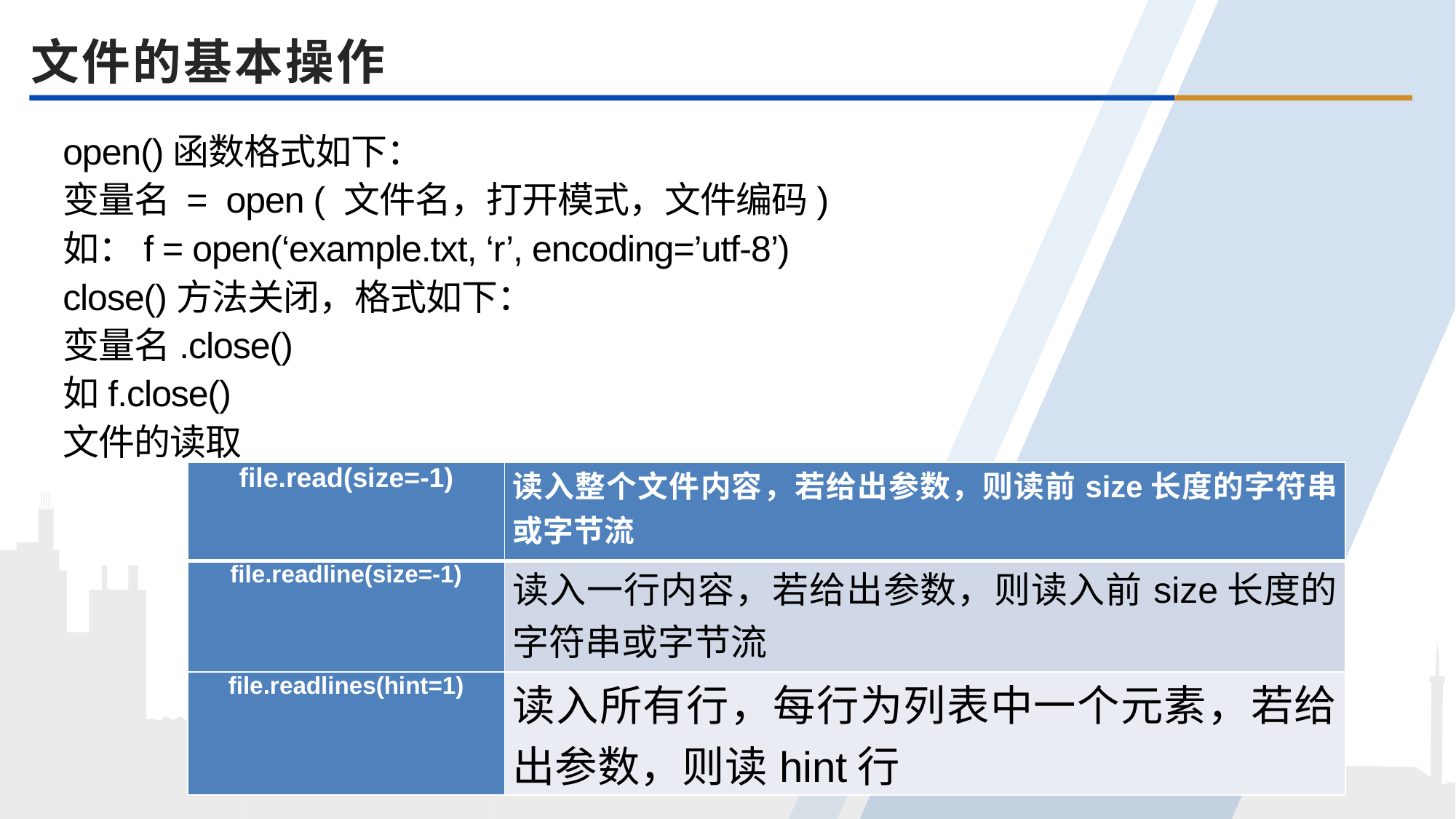

文件的基本操作
open()函数格式如下：
变量名 =  open ( 文件名，打开模式，文件编码)
如：f = open(‘example.txt, ‘r’, encoding=’utf-8’)
close()方法关闭，格式如下：
变量名.close()
如f.close()
文件的读取

| file.read(size=-1) | 读入整个文件内容，若给出参数，则读前size长度的字符串或字节流 |
| --- | --- |
| file.readline(size=-1) | 读入一行内容，若给出参数，则读入前size长度的字符串或字节流 |
| file.readlines(hint=1) | 读入所有行，每行为列表中一个元素，若给出参数，则读hint行 |